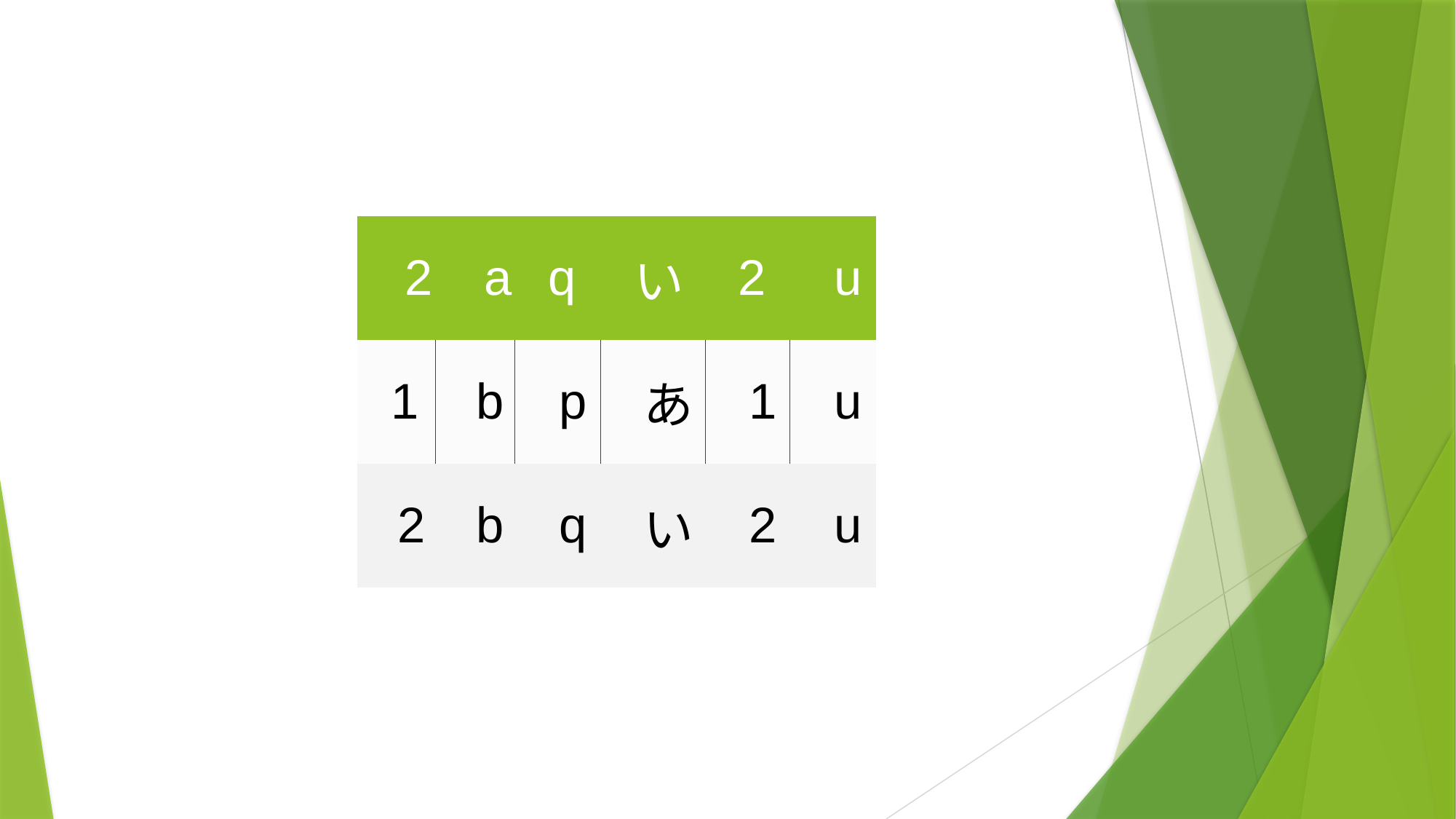

| 2 | a | q | い | 2 | u |
| --- | --- | --- | --- | --- | --- |
| 1 | b | p | あ | 1 | u |
| 2 | b | q | い | 2 | u |